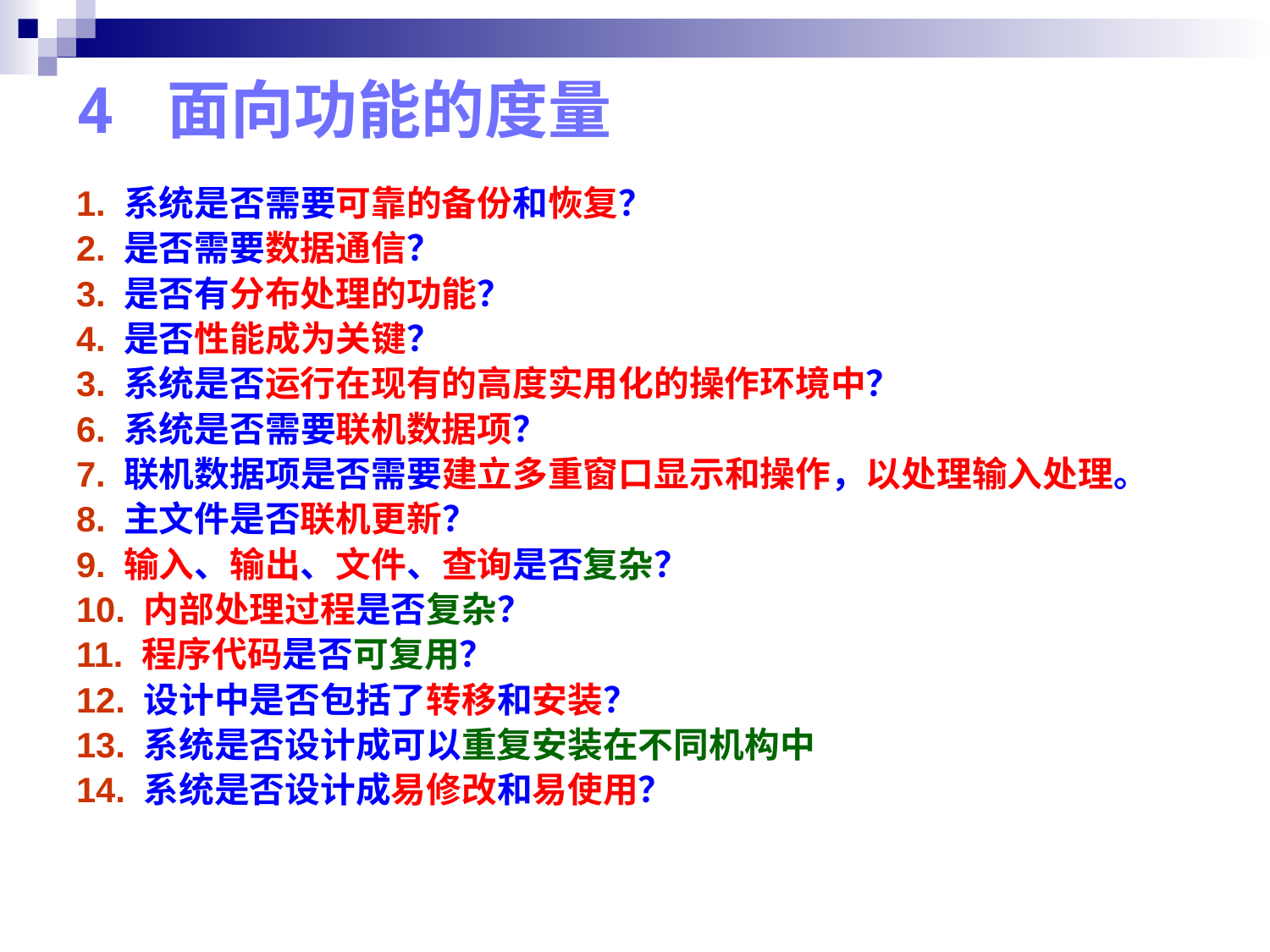

# 4 面向功能的度量
1. 系统是否需要可靠的备份和恢复？
2. 是否需要数据通信？
3. 是否有分布处理的功能？
4. 是否性能成为关键？
3. 系统是否运行在现有的高度实用化的操作环境中？
6. 系统是否需要联机数据项？
7. 联机数据项是否需要建立多重窗口显示和操作，以处理输入处理。
8. 主文件是否联机更新？
9. 输入、输出、文件、查询是否复杂？
10. 内部处理过程是否复杂？
11. 程序代码是否可复用？
12. 设计中是否包括了转移和安装？
13. 系统是否设计成可以重复安装在不同机构中
14. 系统是否设计成易修改和易使用？

17